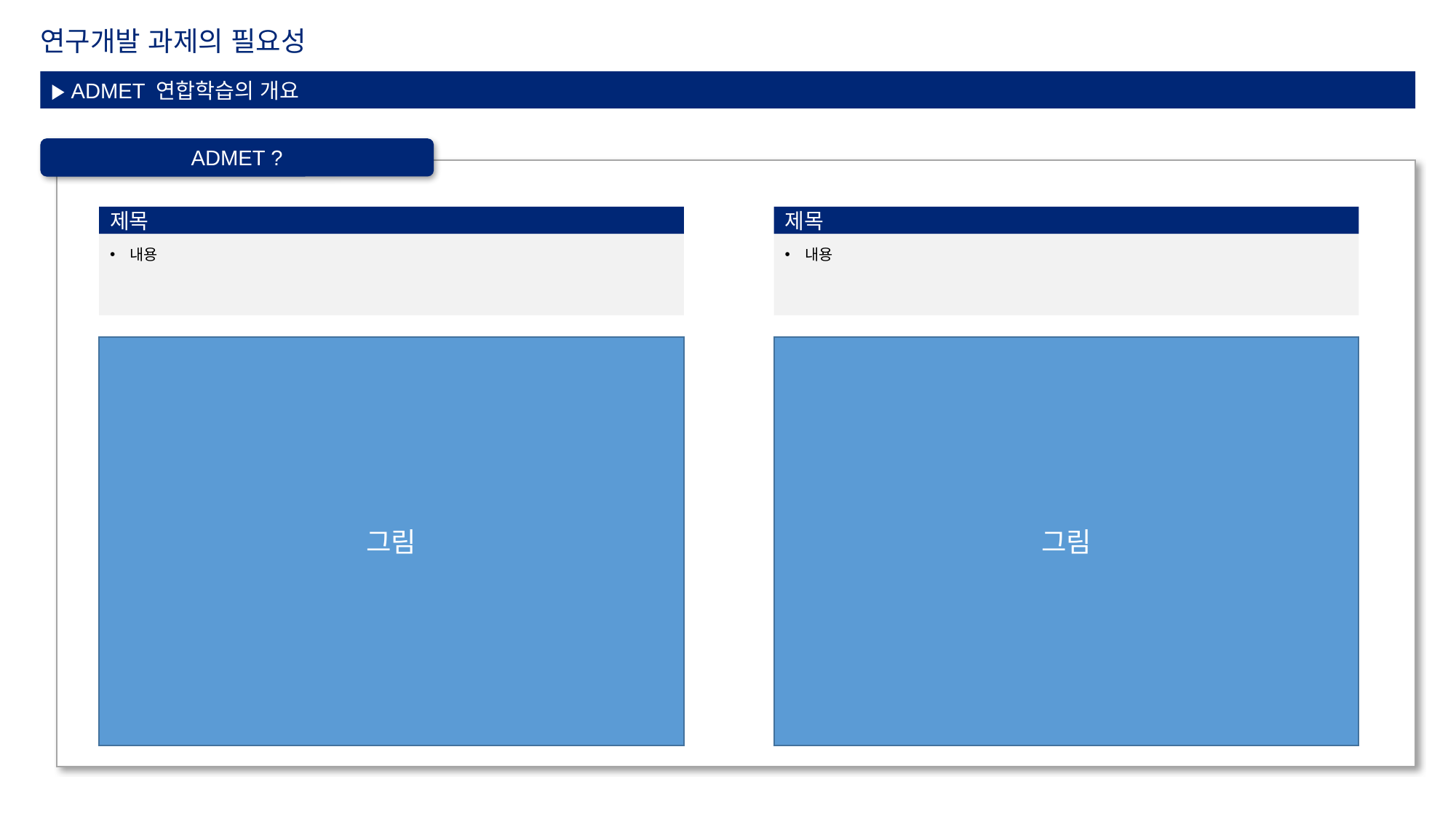

연구개발 과제의 필요성
▶ ADMET 연합학습의 개요
ADMET ?

제목

제목

내용
내용
그림
그림